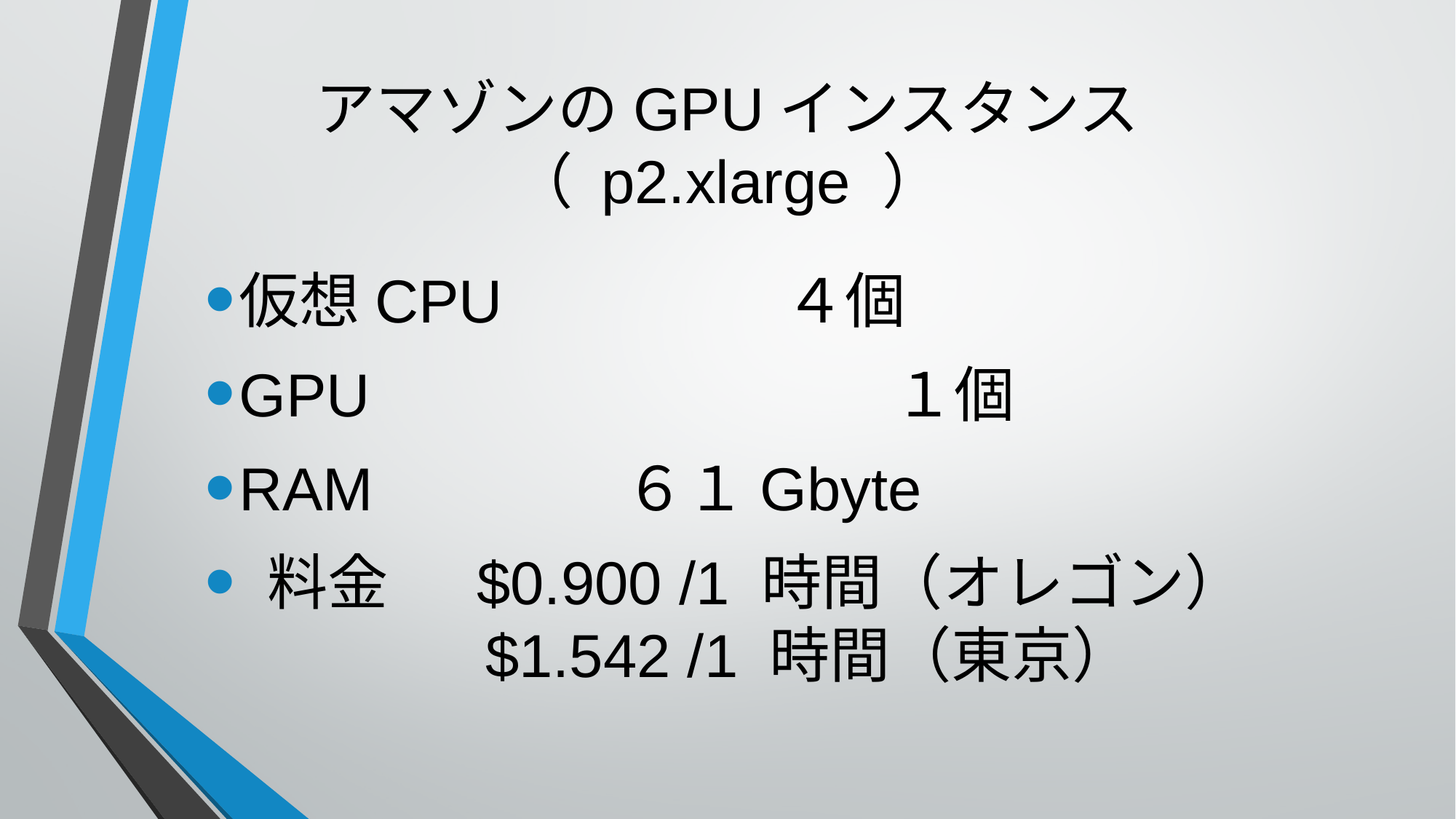

# アマゾンのGPUインスタンス （ p2.xlarge ）
仮想CPU			４個
GPU					１個
RAM              ６１Gbyte
 料金　 $0.900 /1 時間（オレゴン）
                 $1.542 /1 時間（東京）